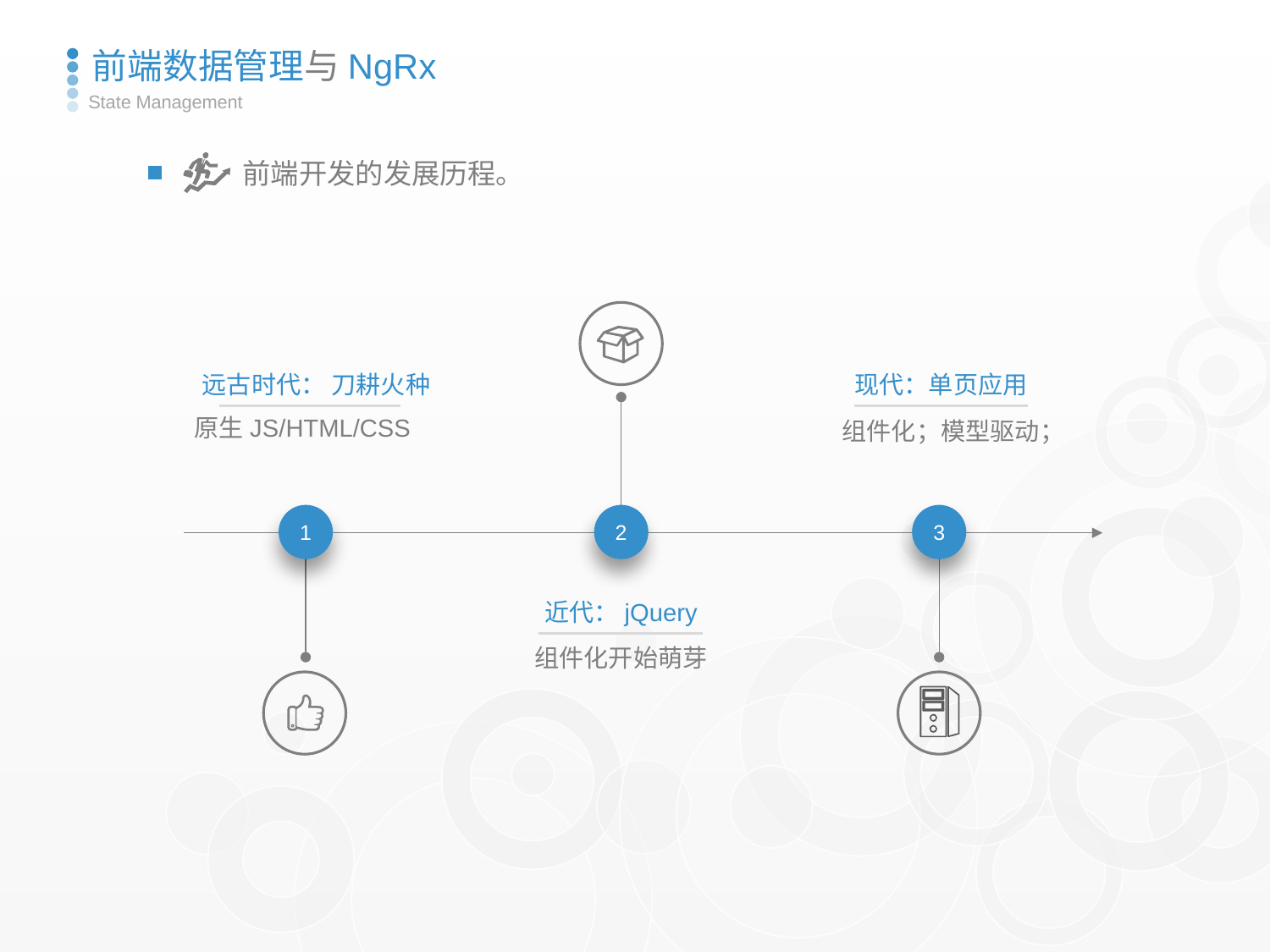

前端数据管理与NgRx
State Management
前端开发的发展历程。

远古时代： 刀耕火种
现代：单页应用
原生JS/HTML/CSS
组件化；模型驱动；
1
2
3
近代：jQuery
组件化开始萌芽